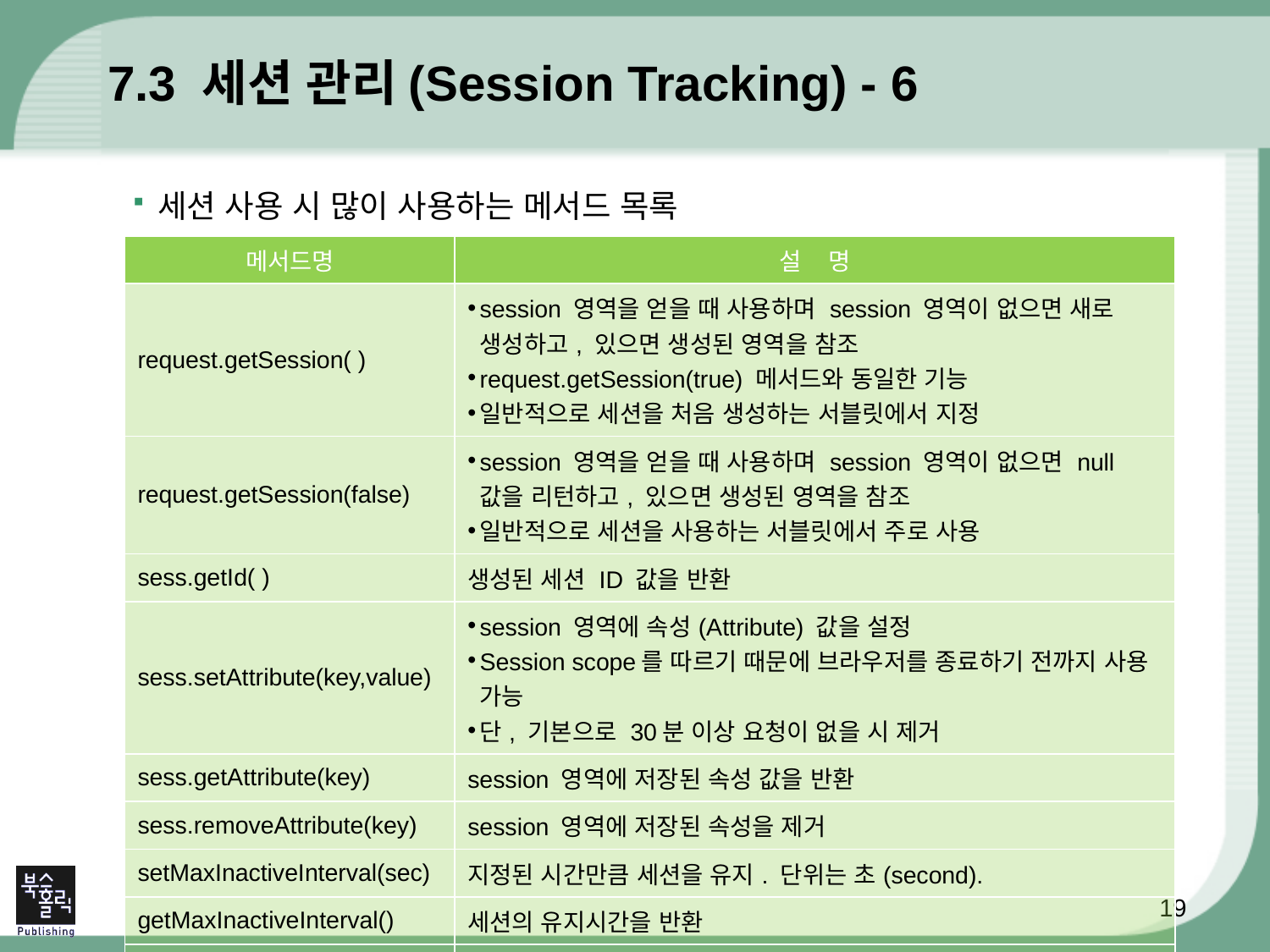

# 7.3 세션 관리(Session Tracking) - 6
세션 사용 시 많이 사용하는 메서드 목록
| 메서드명 | 설 명 |
| --- | --- |
| request.getSession( ) | session 영역을 얻을 때 사용하며 session 영역이 없으면 새로 생성하고, 있으면 생성된 영역을 참조 request.getSession(true) 메서드와 동일한 기능 일반적으로 세션을 처음 생성하는 서블릿에서 지정 |
| request.getSession(false) | session 영역을 얻을 때 사용하며 session 영역이 없으면 null 값을 리턴하고, 있으면 생성된 영역을 참조 일반적으로 세션을 사용하는 서블릿에서 주로 사용 |
| sess.getId( ) | 생성된 세션 ID 값을 반환 |
| sess.setAttribute(key,value) | session 영역에 속성(Attribute) 값을 설정 Session scope를 따르기 때문에 브라우저를 종료하기 전까지 사용 가능 단, 기본으로 30분 이상 요청이 없을 시 제거 |
| sess.getAttribute(key) | session 영역에 저장된 속성 값을 반환 |
| sess.removeAttribute(key) | session 영역에 저장된 속성을 제거 |
| setMaxInactiveInterval(sec) | 지정된 시간만큼 세션을 유지. 단위는 초(second). |
| getMaxInactiveInterval() | 세션의 유지시간을 반환 |
| sess.invalidate( ) | 즉시 session 영역을 제거. 로그아웃 기능 시 사용 |
19